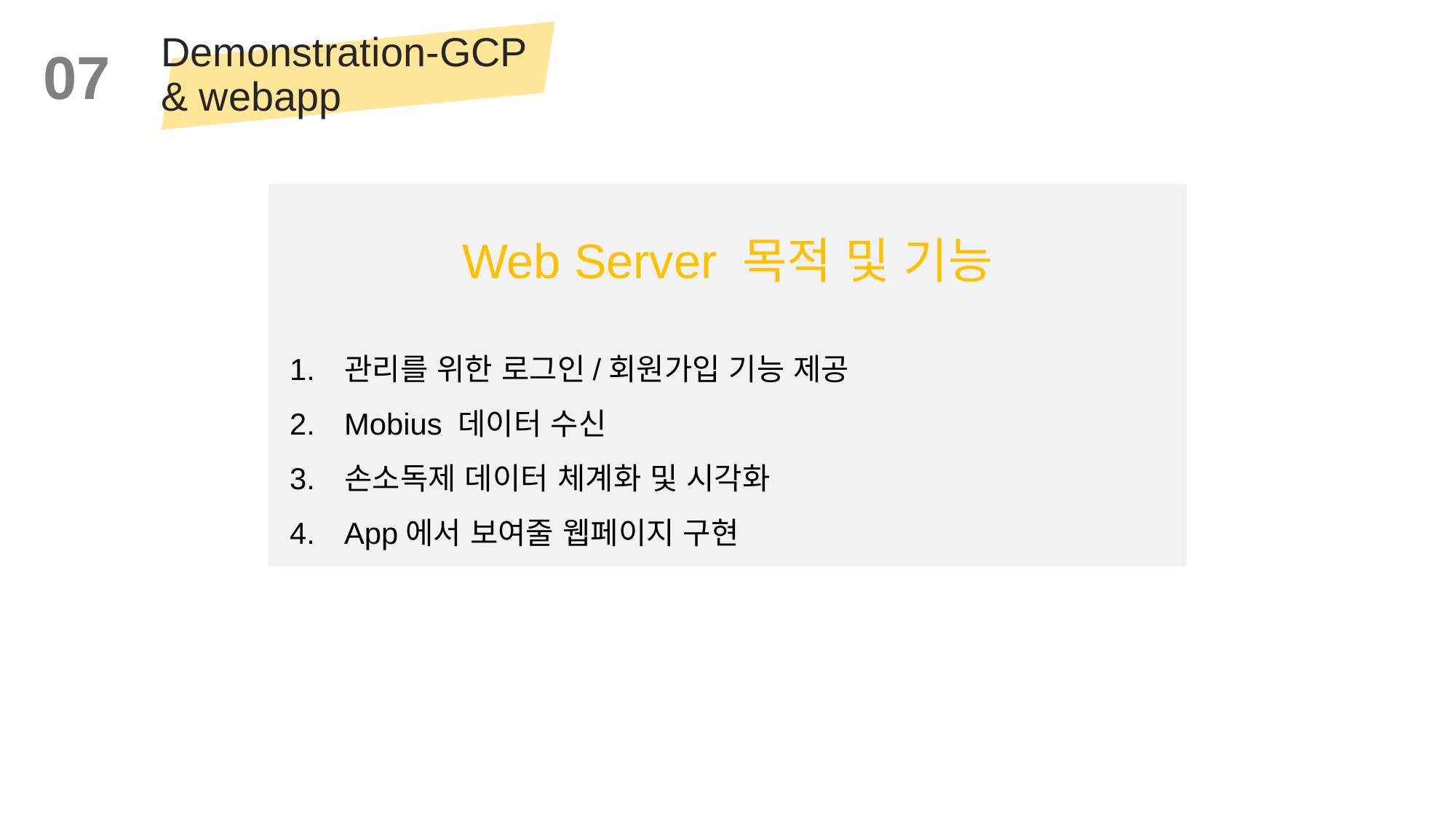

Demonstration-GCP & webapp
07

Web Server 목적 및 기능

관리를 위한 로그인/회원가입 기능 제공
Mobius 데이터 수신
손소독제 데이터 체계화 및 시각화
App에서 보여줄 웹페이지 구현